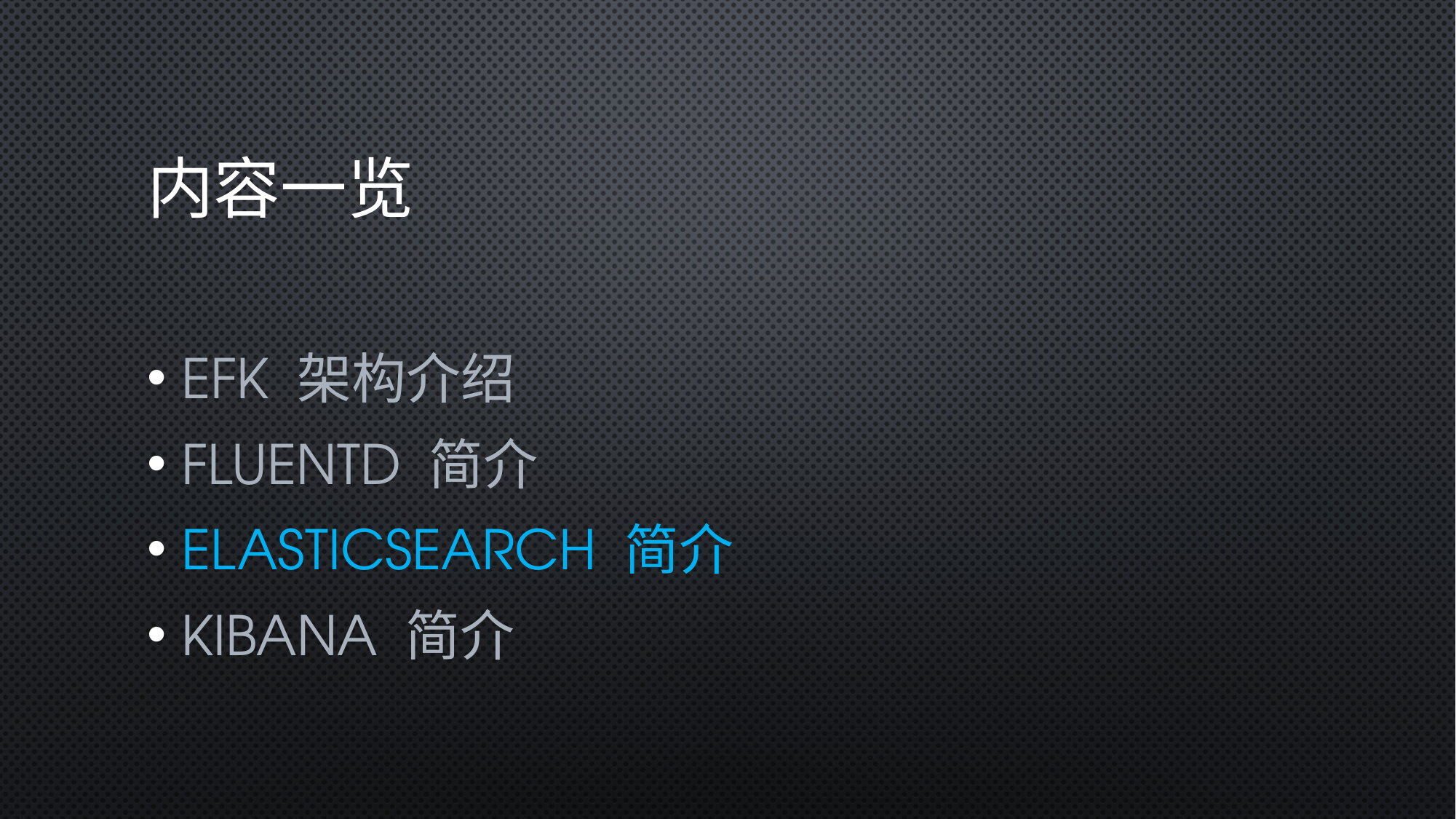

# 内容一览
EFK 架构介绍
Fluentd 简介
Elasticsearch 简介
Kibana 简介